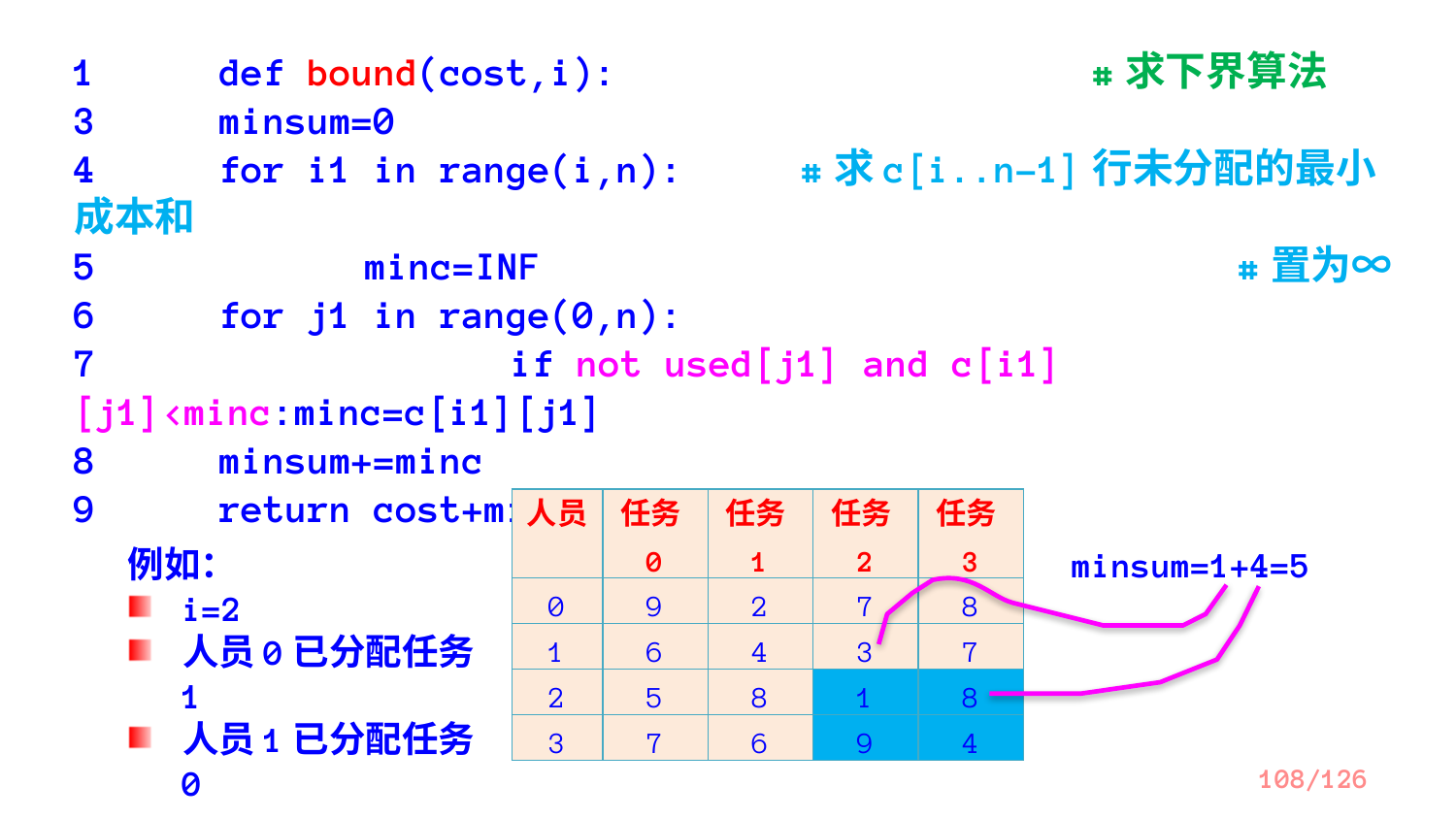

1	def bound(cost,i):				#求下界算法
3   	minsum=0
4   	for i1 in range(i,n):	#求c[i..n-1]行未分配的最小成本和
5    		minc=INF					#置为∞
6     	for j1 in range(0,n):
7      		if not used[j1] and c[i1][j1]<minc:minc=c[i1][j1]
8     	minsum+=minc
9  	return cost+minsum
| 人员 | 任务0 | 任务1 | 任务2 | 任务3 |
| --- | --- | --- | --- | --- |
| 0 | 9 | 2 | 7 | 8 |
| 1 | 6 | 4 | 3 | 7 |
| 2 | 5 | 8 | 1 | 8 |
| 3 | 7 | 6 | 9 | 4 |
例如：
i=2
人员0已分配任务1
人员1已分配任务0
minsum=1+4=5

108/126